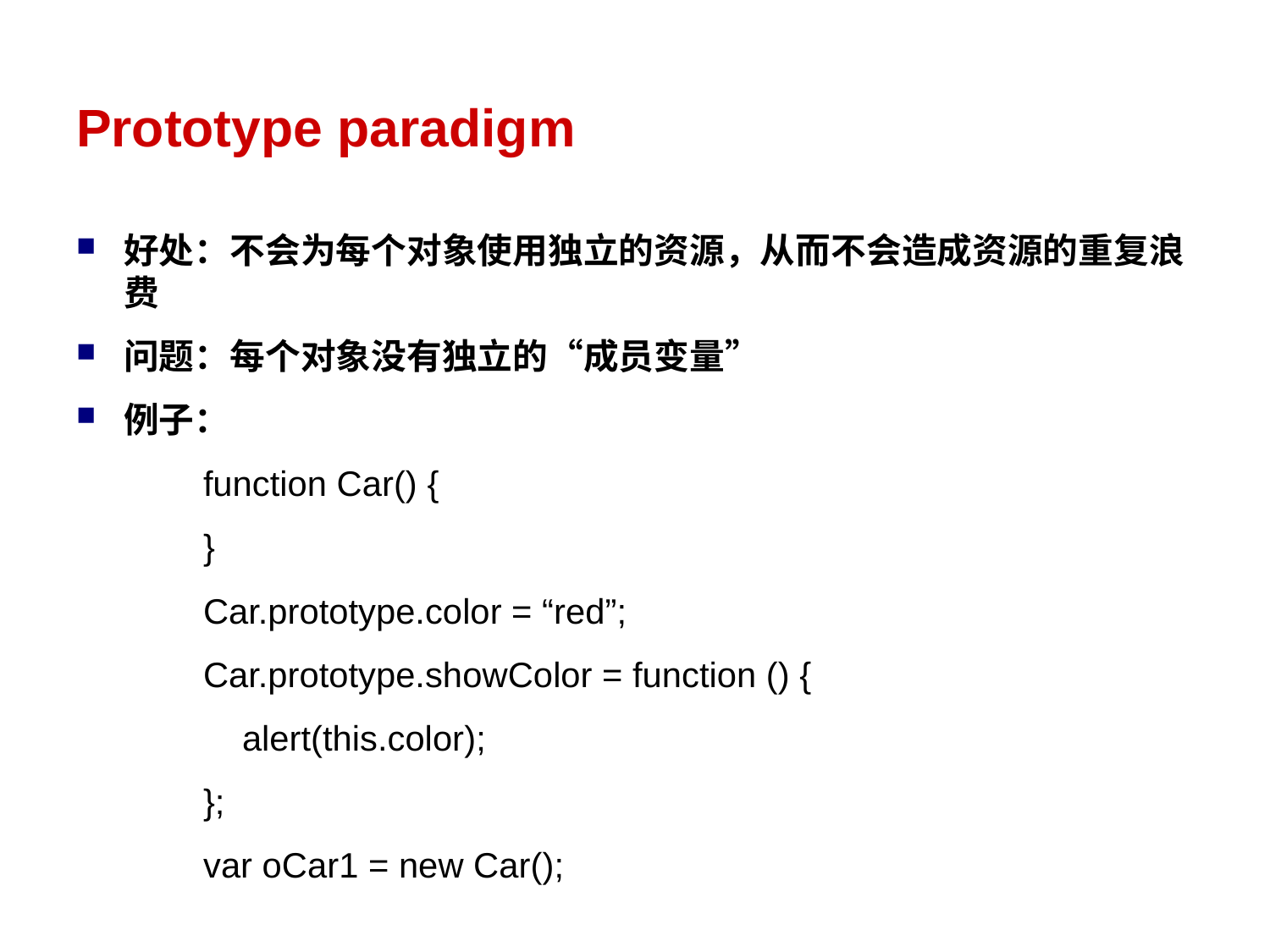

# Prototype paradigm
好处：不会为每个对象使用独立的资源，从而不会造成资源的重复浪费
问题：每个对象没有独立的“成员变量”
例子：
function Car() {
}
Car.prototype.color = “red”;
Car.prototype.showColor = function () {
    alert(this.color);
};
var oCar1 = new Car();